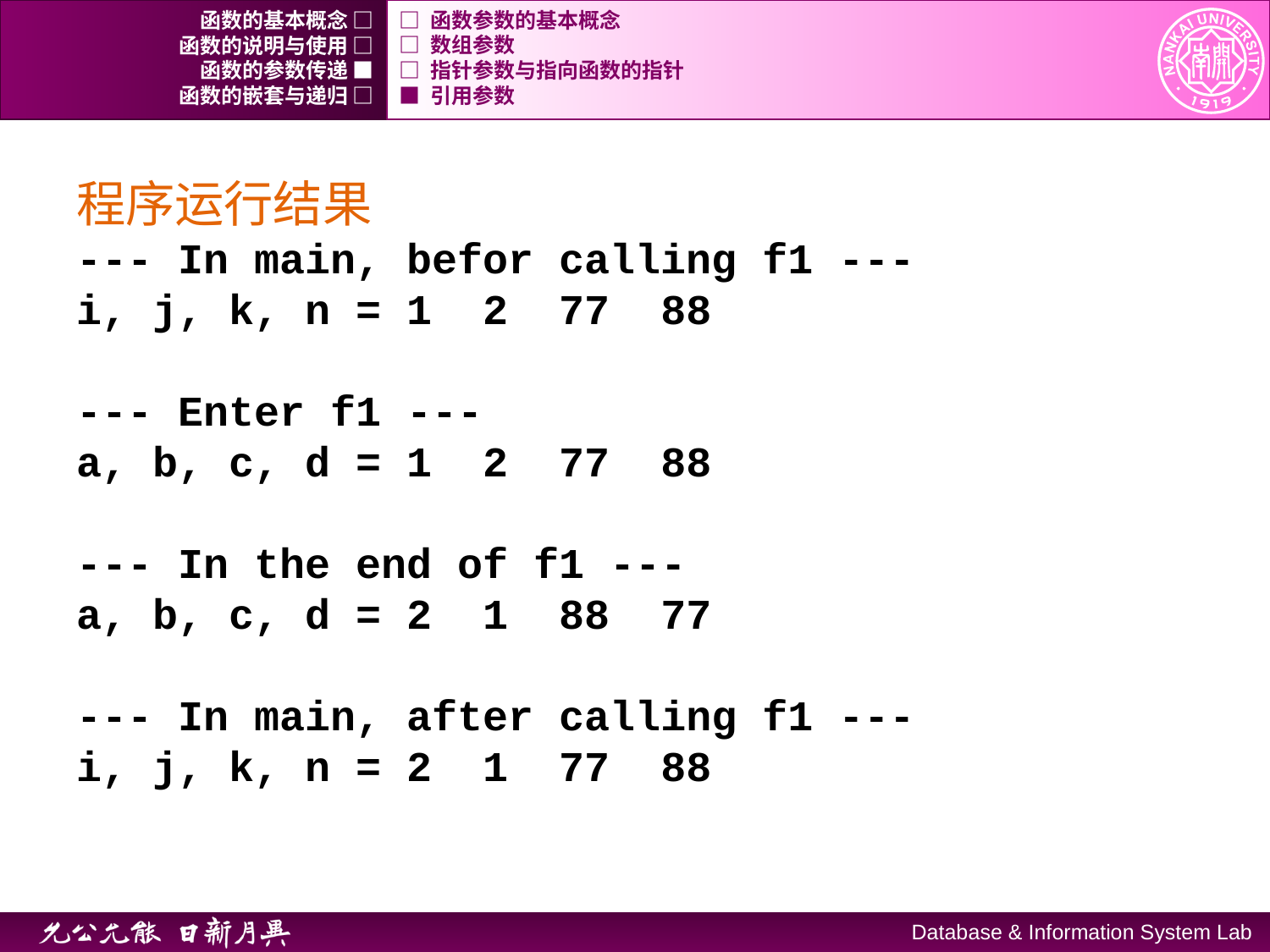

函数的基本概念 □
□ 函数参数的基本概念
函数的说明与使用 □
□ 数组参数
函数的参数传递 ■
□ 指针参数与指向函数的指针
函数的嵌套与递归 □
■ 引用参数
程序运行结果
--- In main, befor calling f1 ---
i, j, k, n = 1  2  77  88

--- Enter f1 ---
a, b, c, d = 1  2  77  88

--- In the end of f1 ---
a, b, c, d = 2  1  88  77

--- In main, after calling f1 ---
i, j, k, n = 2  1  77  88